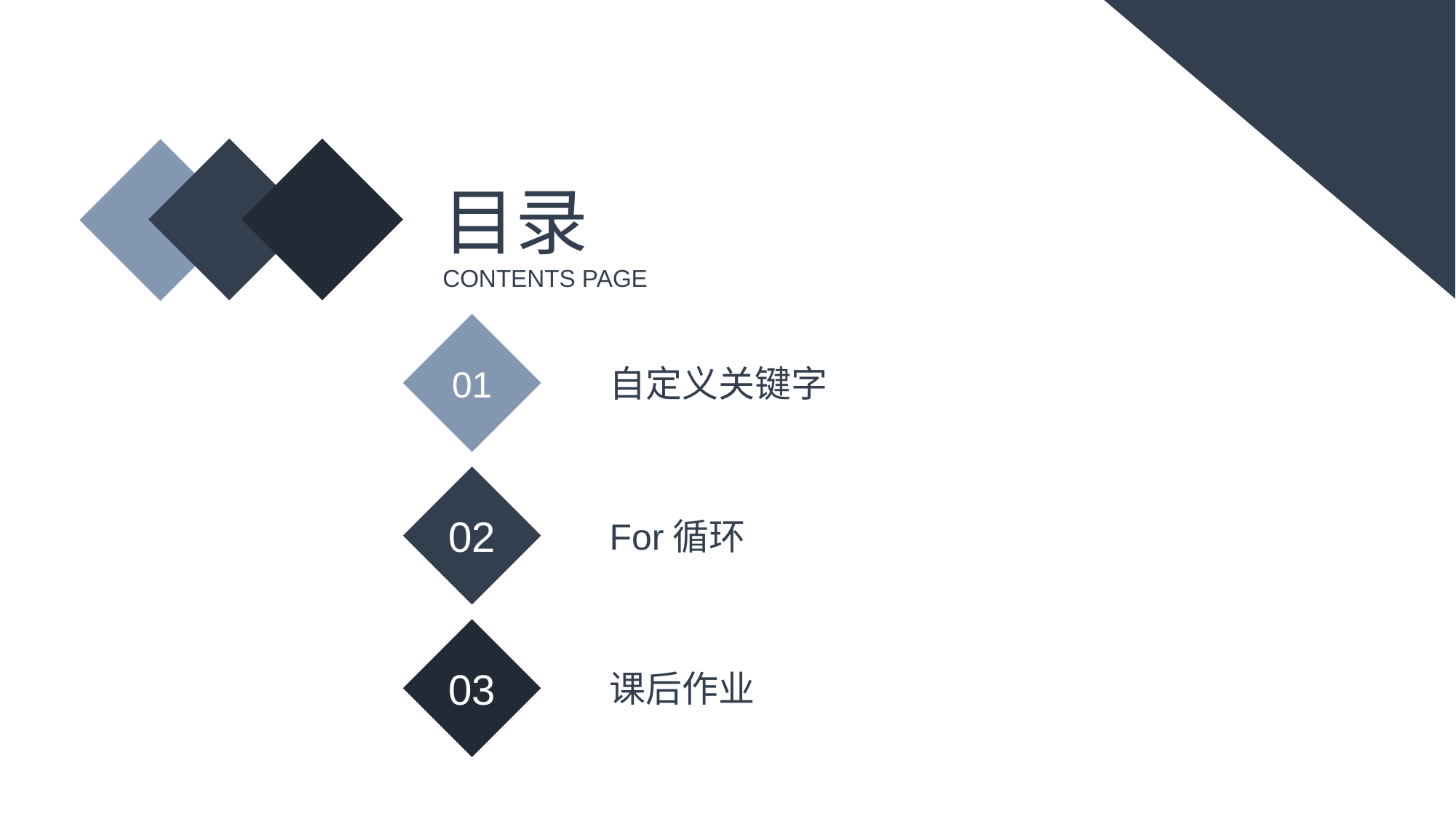

目录
CONTENTS PAGE

01
自定义关键字
02
For循环
03
课后作业